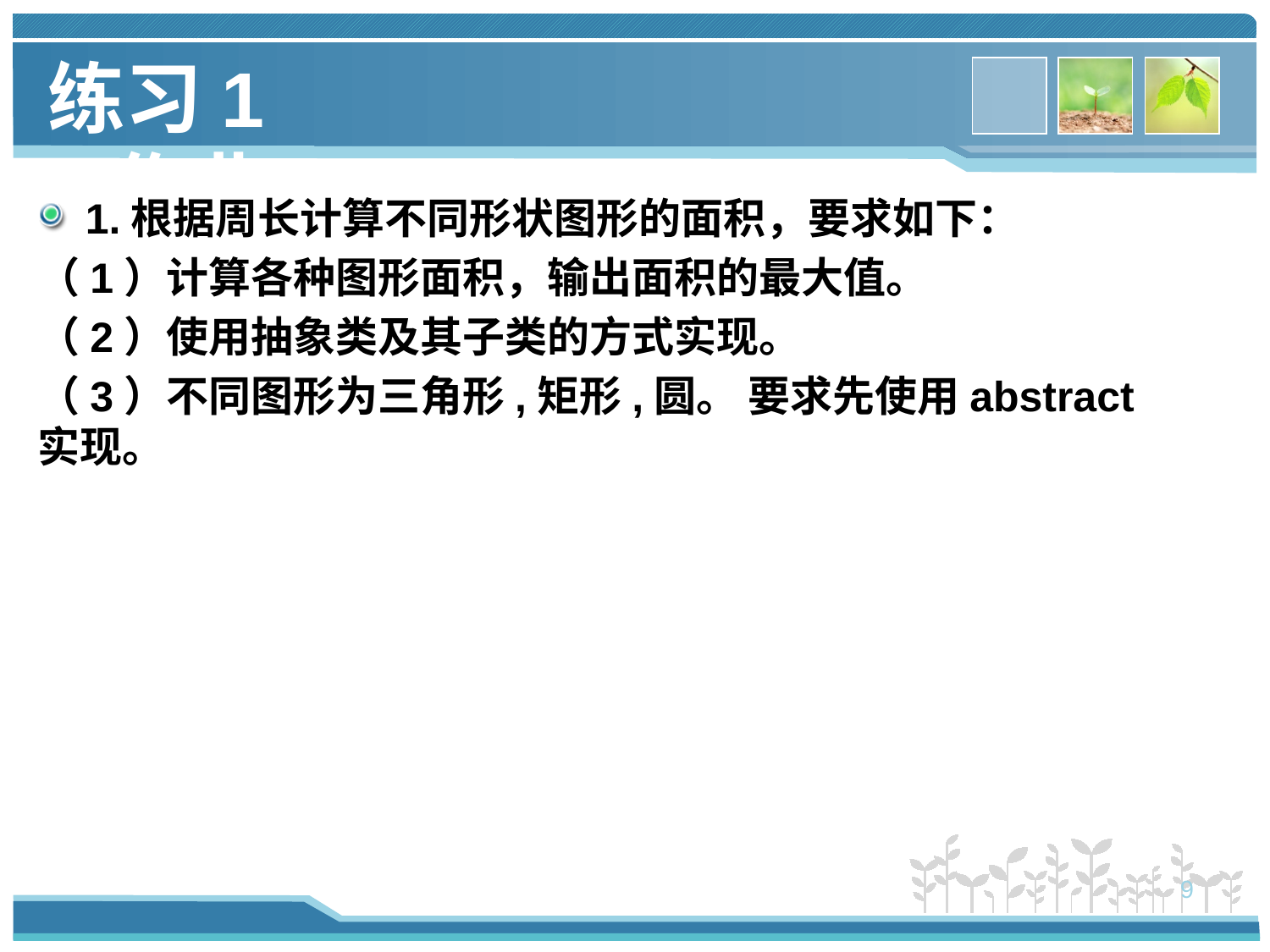

作业
练习1

1.根据周长计算不同形状图形的面积，要求如下：
（1）计算各种图形面积，输出面积的最大值。
（2）使用抽象类及其子类的方式实现。
（3）不同图形为三角形,矩形,圆。 要求先使用abstract实现。

9